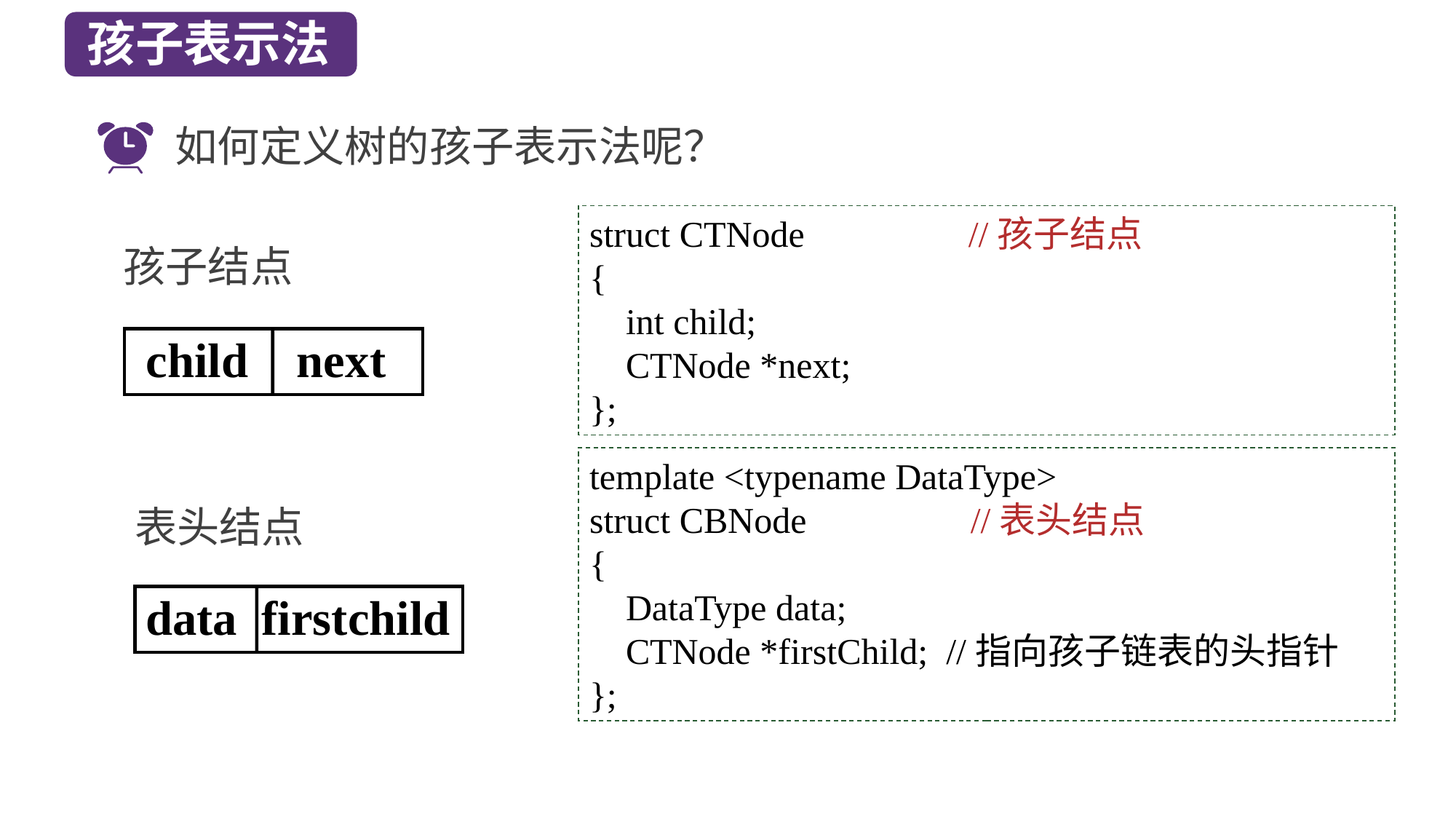

孩子表示法

如何定义树的孩子表示法呢？

struct CTNode                  //孩子结点
{
    int child;
    CTNode *next;
};
孩子结点
child    next

template <typename DataType>
struct CBNode                  //表头结点
{
    DataType data;
    CTNode *firstChild;  //指向孩子链表的头指针
};
表头结点
data  firstchild